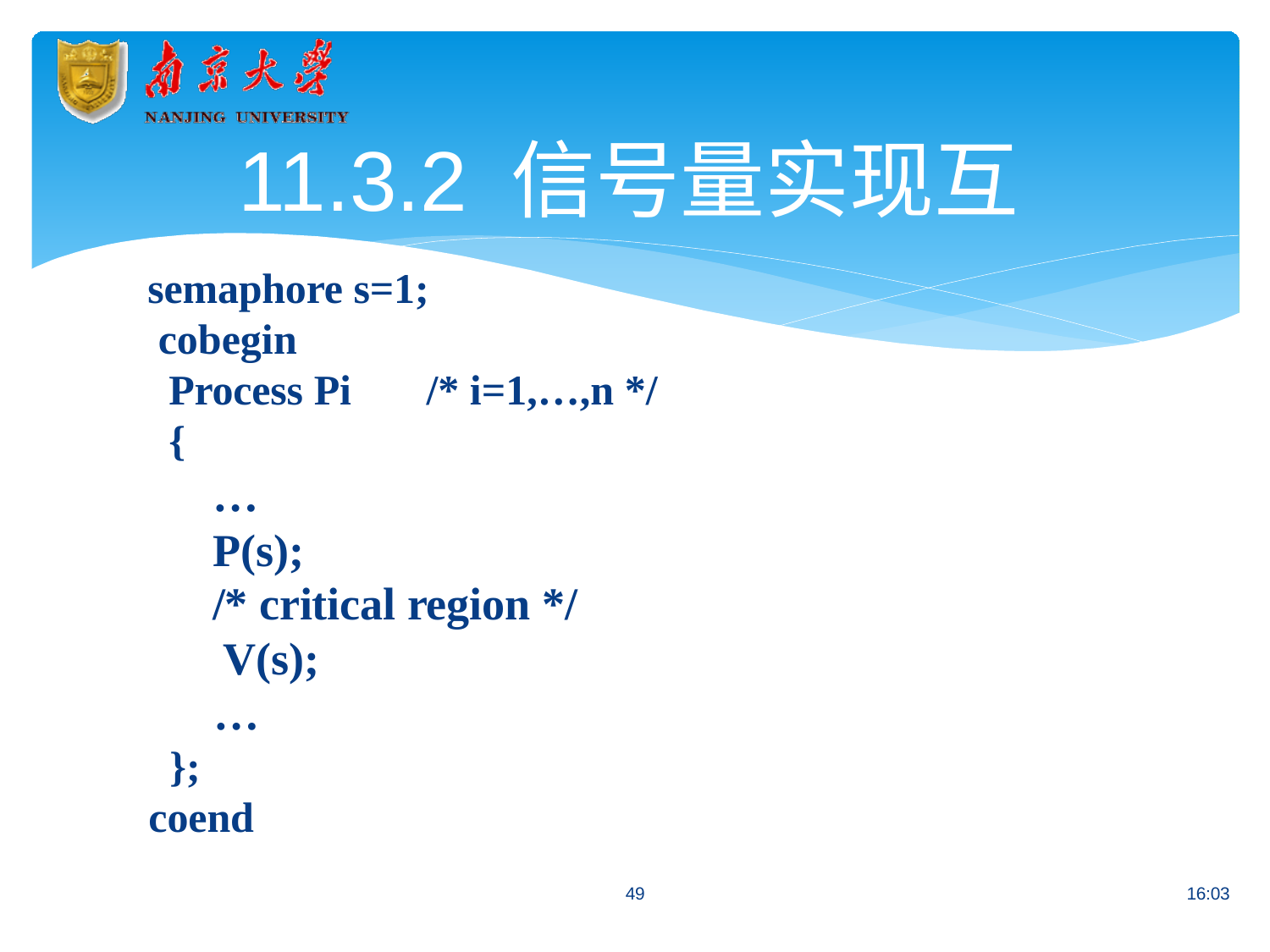

# 11.3.2 信号量实现互斥

semaphore s=1;  cobegin
Process Pi
{
…  P(s);
/* i=1,…,n */
/* critical region */  V(s);
…
};
coend
49
16:03